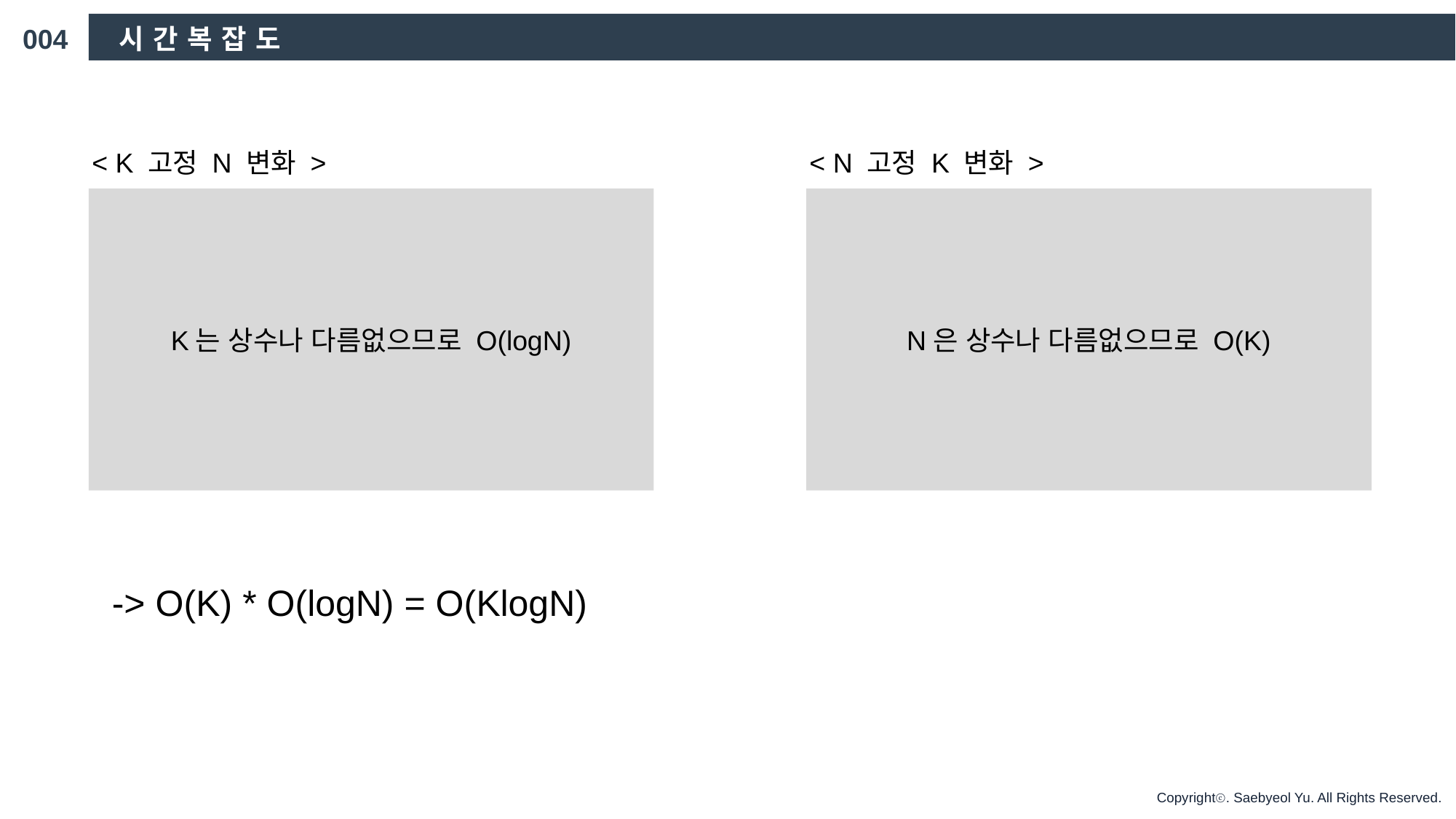

004
시간복잡도
< K 고정 N 변화 >
< N 고정 K 변화 >
K는 상수나 다름없으므로 O(logN)
N은 상수나 다름없으므로 O(K)
-> O(K) * O(logN) = O(KlogN)